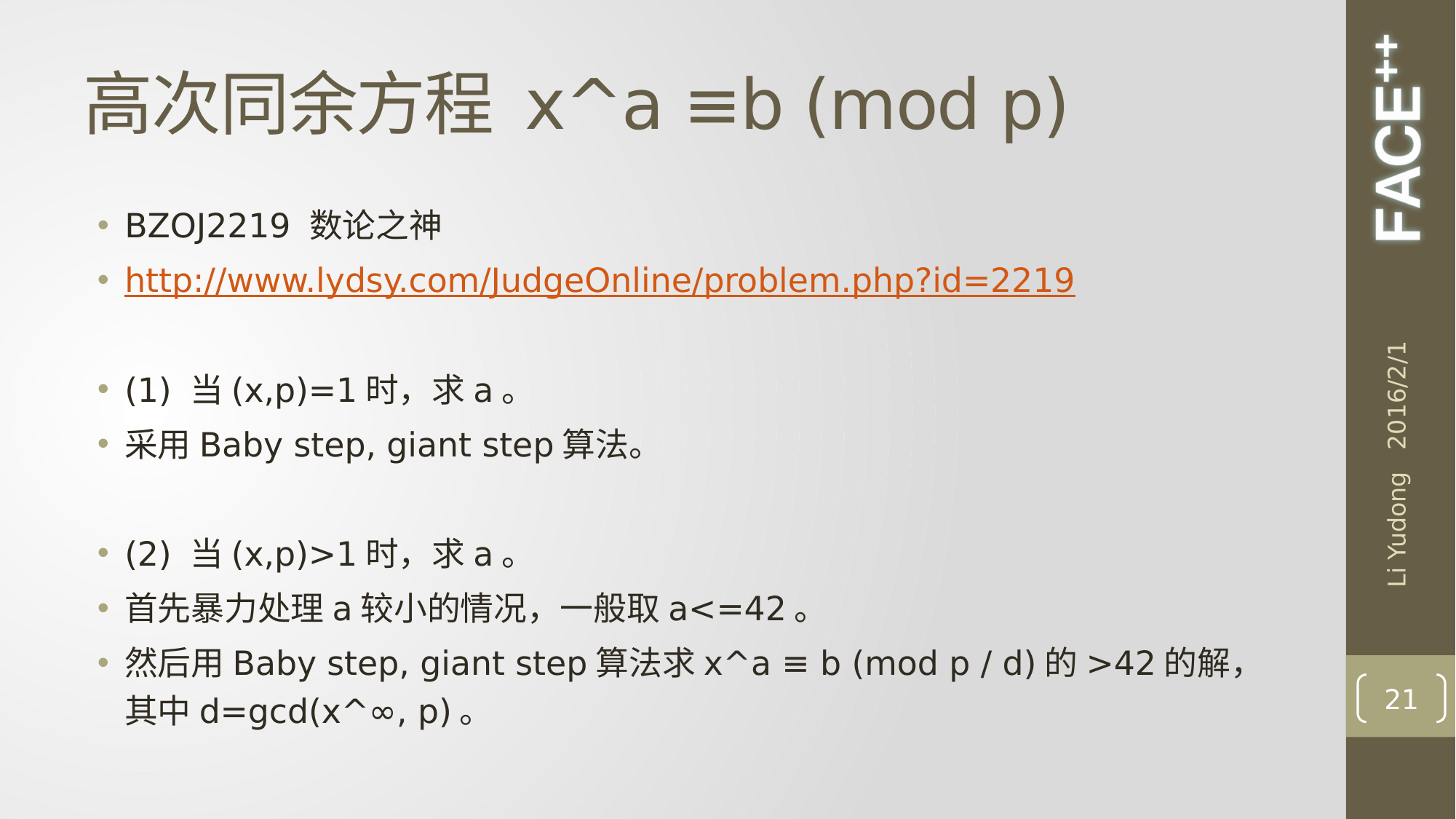

# 高次同余方程 x^a ≡b (mod p)
BZOJ2219 数论之神
http://www.lydsy.com/JudgeOnline/problem.php?id=2219

(1) 当(x,p)=1时，求a。
采用Baby step, giant step算法。

(2) 当(x,p)>1时，求a。
首先暴力处理a较小的情况，一般取a<=42。
然后用Baby step, giant step算法求x^a ≡ b (mod p / d)的>42的解，其中d=gcd(x^∞, p)。

2016/2/1
Li Yudong
21